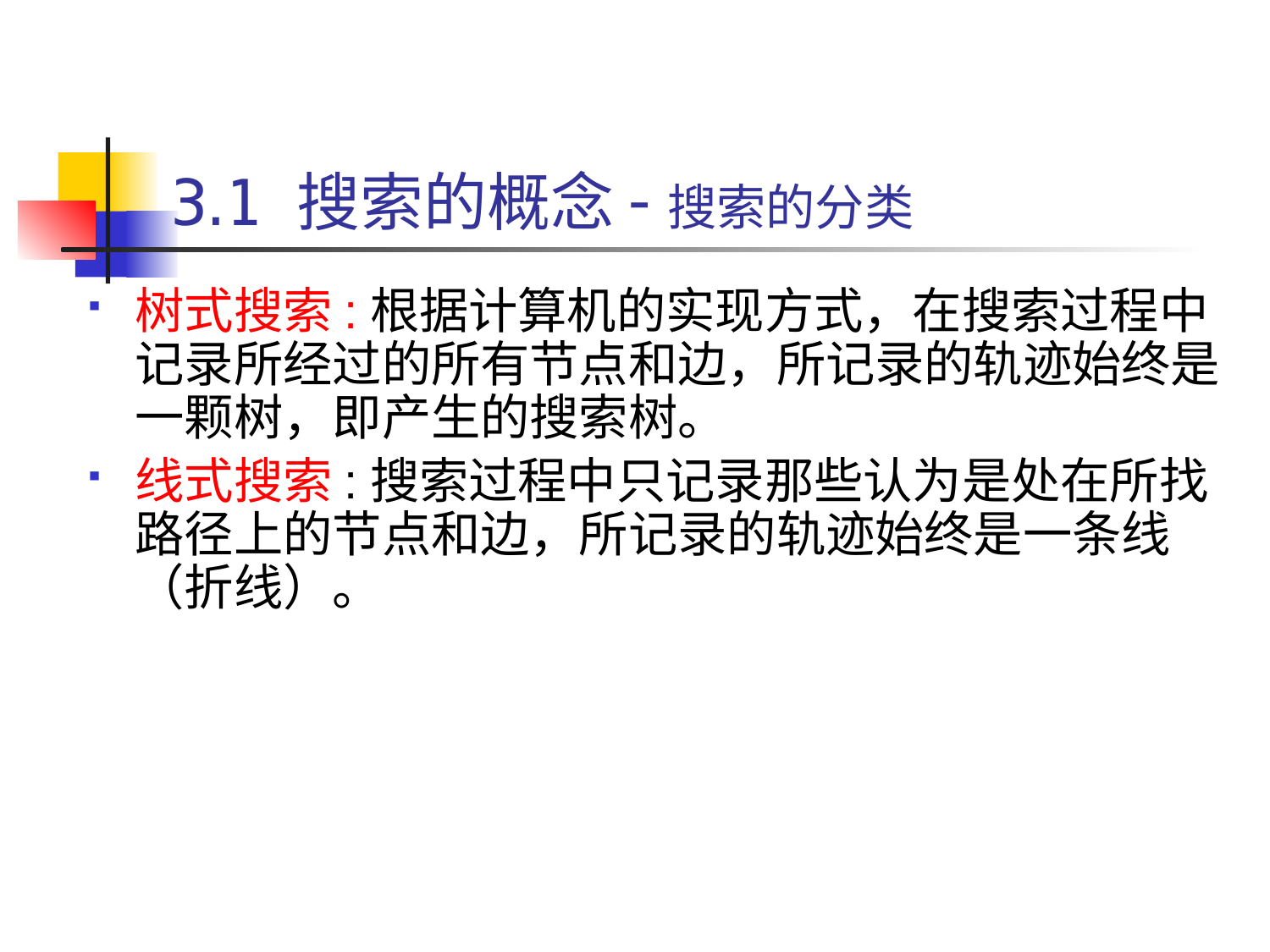

# 3.1 搜索的概念-搜索的分类
树式搜索:根据计算机的实现方式，在搜索过程中记录所经过的所有节点和边，所记录的轨迹始终是一颗树，即产生的搜索树。
线式搜索:搜索过程中只记录那些认为是处在所找路径上的节点和边，所记录的轨迹始终是一条线（折线）。